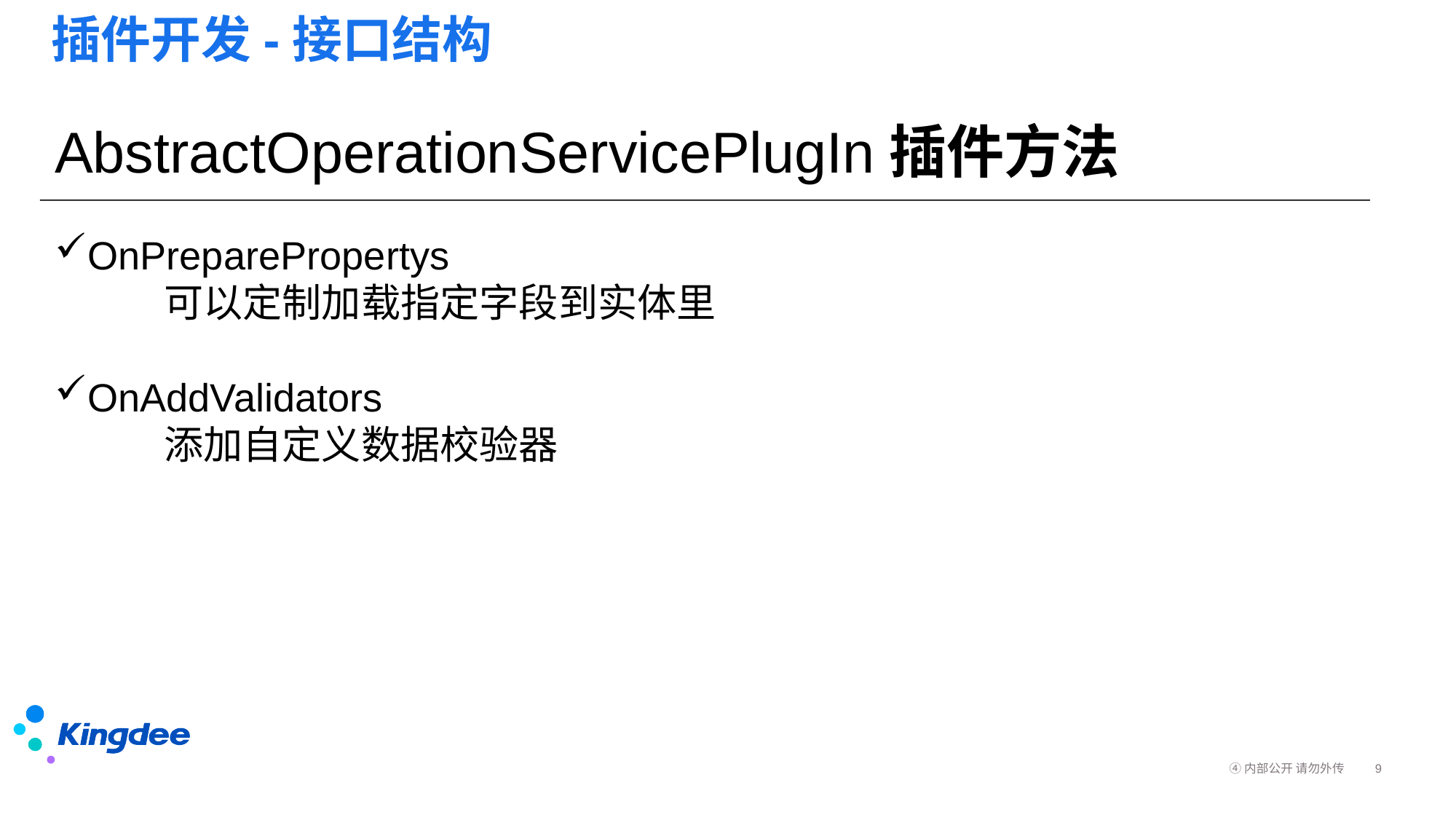

# 插件开发-接口结构
AbstractOperationServicePlugIn插件方法

OnPreparePropertys
	可以定制加载指定字段到实体里

OnAddValidators
	添加自定义数据校验器